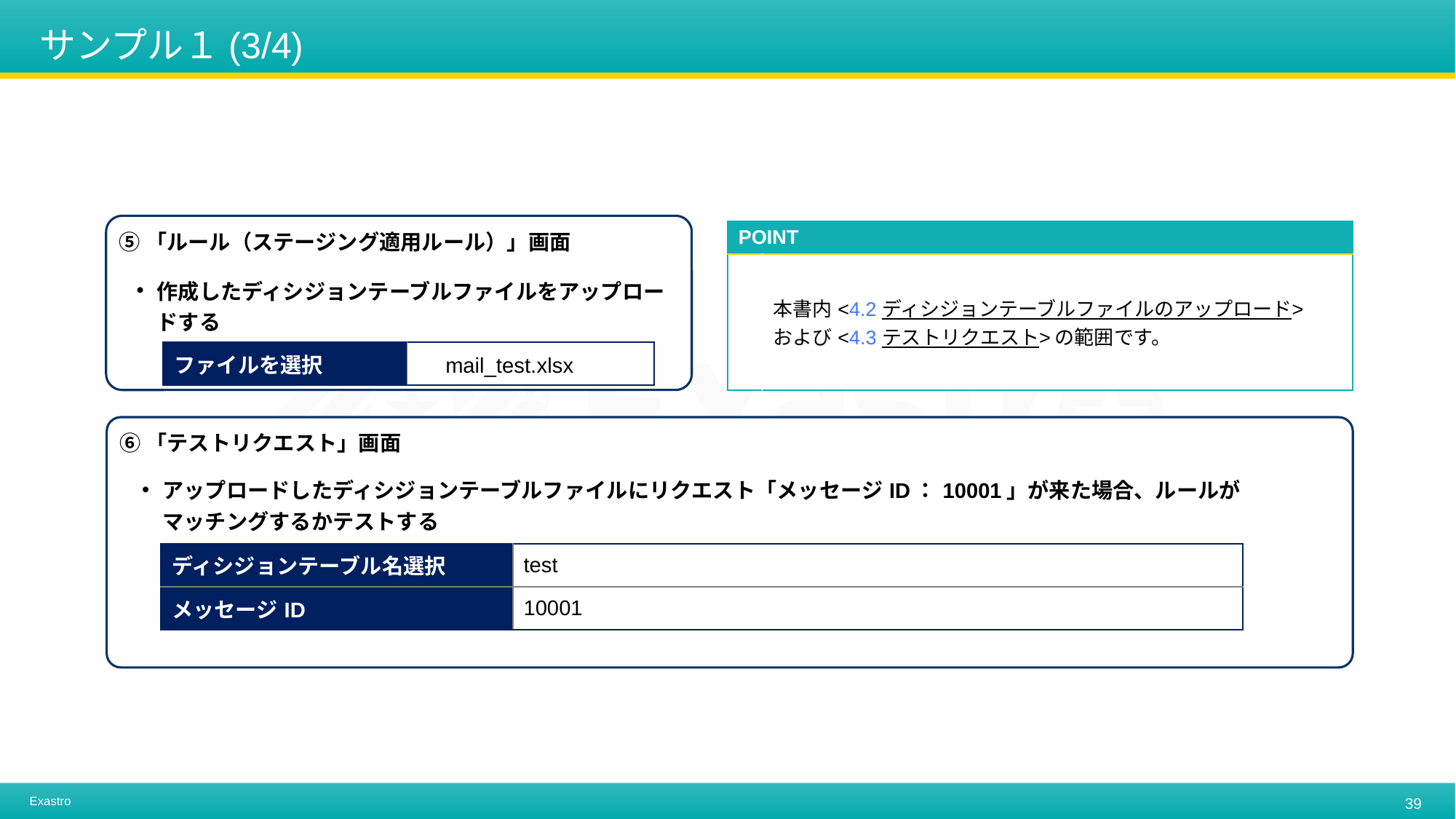

# サンプル１(3/4)
⑤「ルール（ステージング適用ルール）」画面
| POINT |  |
| --- | --- |
|  | 本書内<4.2 ディシジョンテーブルファイルのアップロード>　および<4.3 テストリクエスト>の範囲です。 |
| 作成したディシジョンテーブルファイルをアップロードする |  |  |  |
| --- | --- | --- | --- |
|  | ファイルを選択 | mail\_test.xlsx |  |
|  |  |  |  |
⑥「テストリクエスト」画面
| アップロードしたディシジョンテーブルファイルにリクエスト「メッセージID：10001」が来た場合、ルールがマッチングするかテストする |  |  |  |
| --- | --- | --- | --- |
|  | ディシジョンテーブル名選択 | test |  |
|  | メッセージID | 10001 |  |
|  |  |  |  |